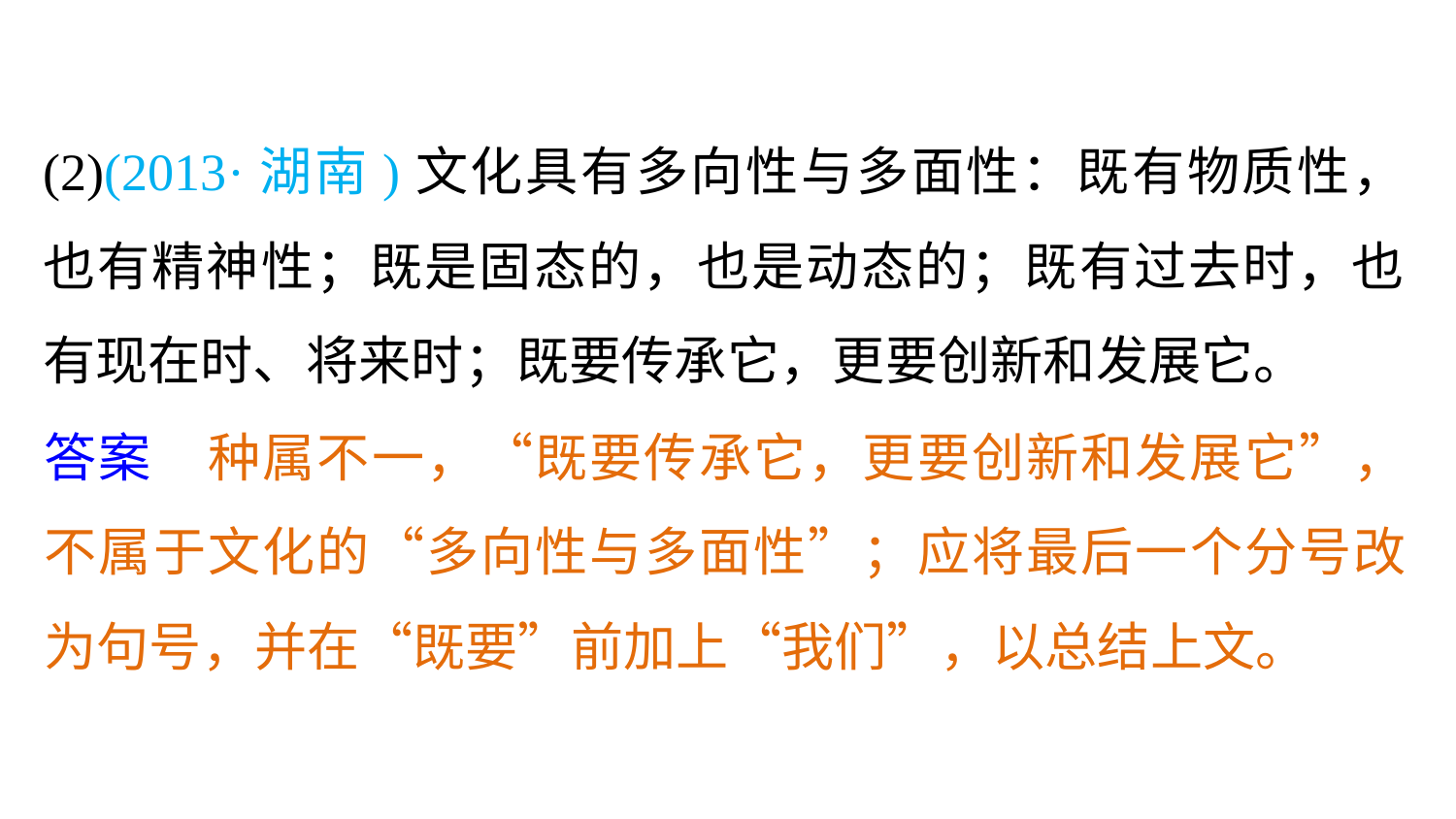

(2)(2013·湖南)文化具有多向性与多面性：既有物质性，也有精神性；既是固态的，也是动态的；既有过去时，也有现在时、将来时；既要传承它，更要创新和发展它。
答案　种属不一，“既要传承它，更要创新和发展它”，不属于文化的“多向性与多面性”；应将最后一个分号改为句号，并在“既要”前加上“我们”，以总结上文。